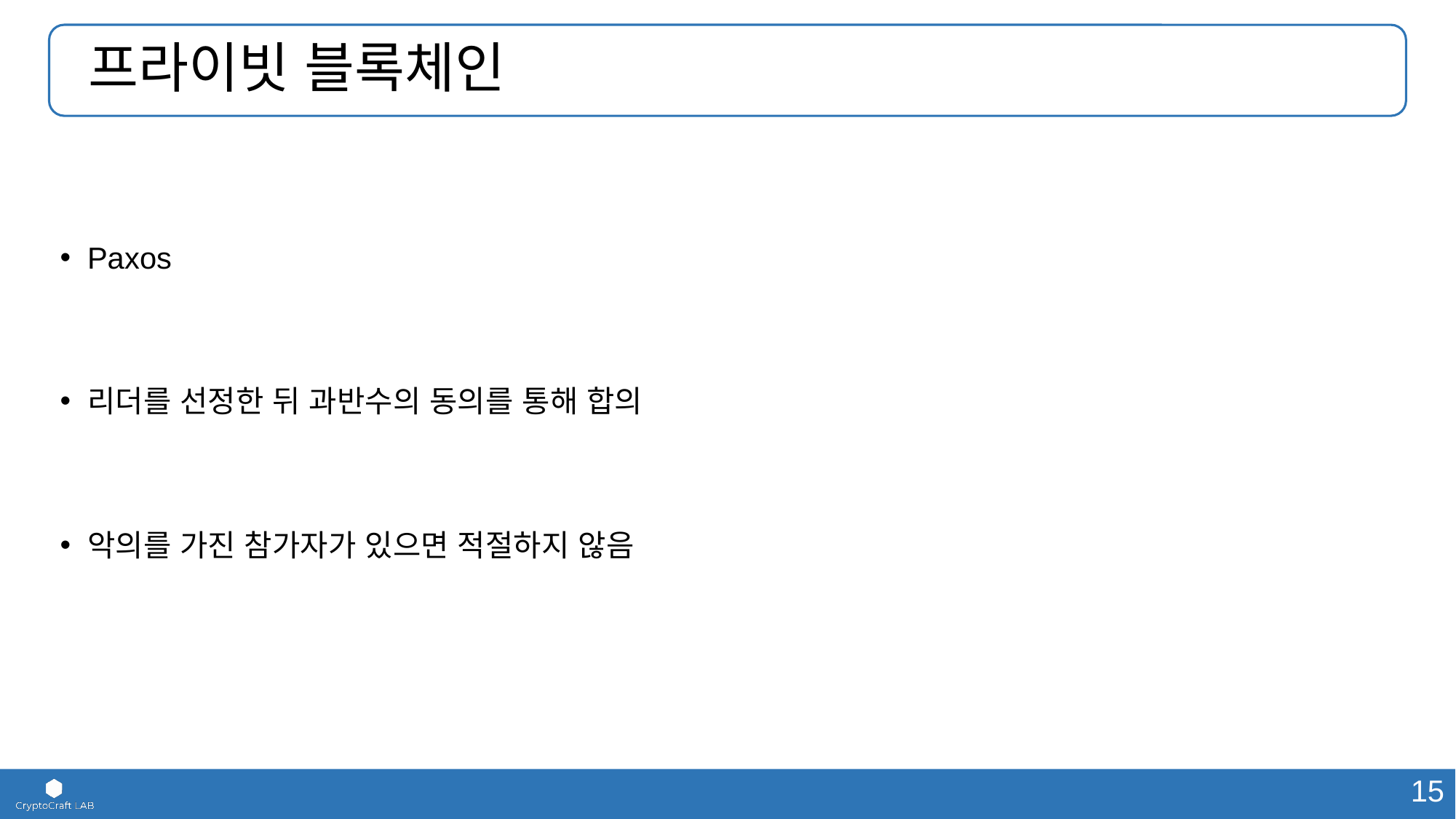

# 프라이빗 블록체인

Paxos

리더를 선정한 뒤 과반수의 동의를 통해 합의

악의를 가진 참가자가 있으면 적절하지 않음